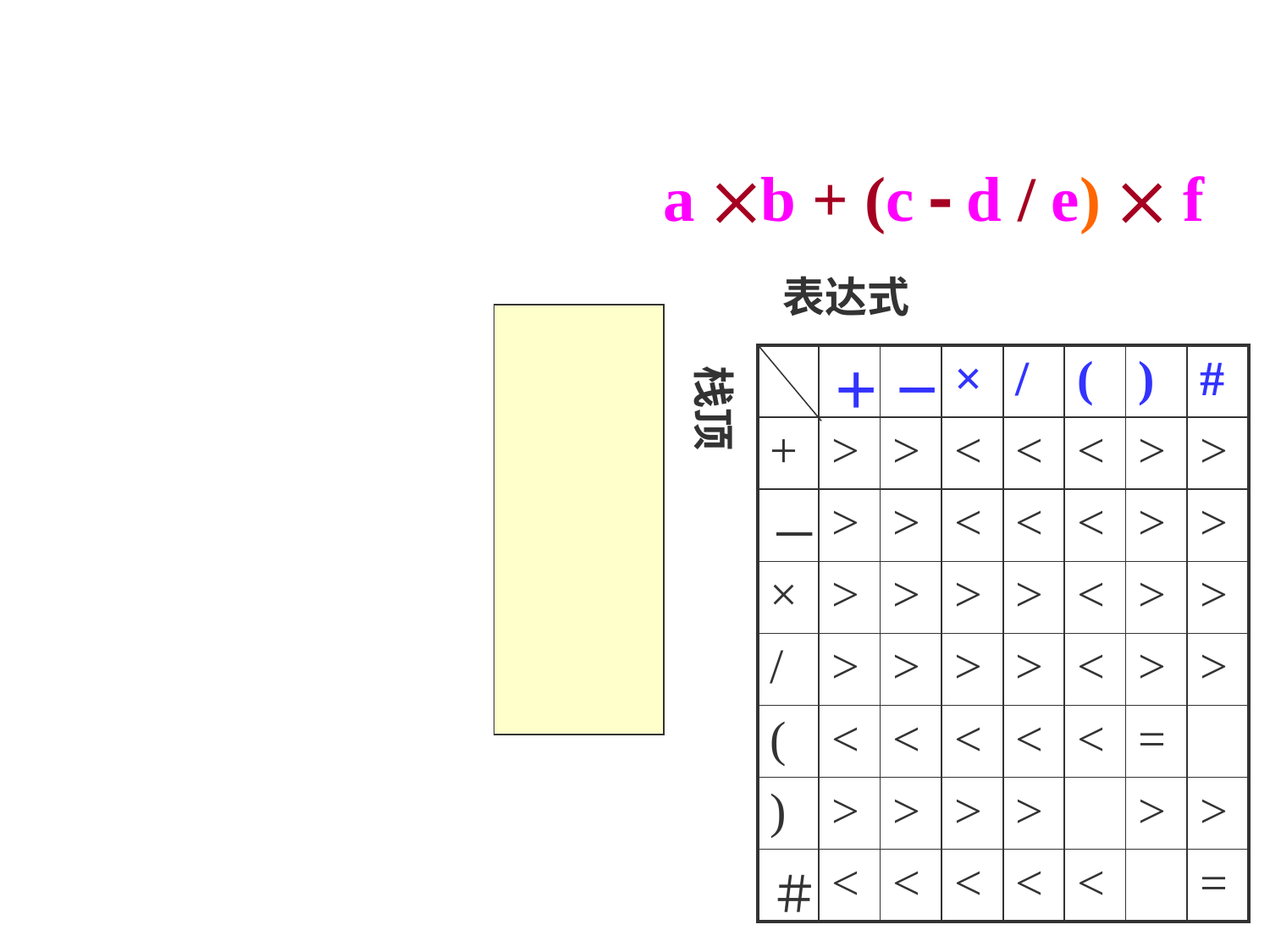

a ×b + (c − d / e) × f
表达式

|  | ＋ | － | × | / | ( | ) | # |
| --- | --- | --- | --- | --- | --- | --- | --- |
| + | > | > | < | < | < | > | > |
| － | > | > | < | < | < | > | > |
| × | > | > | > | > | < | > | > |
| / | > | > | > | > | < | > | > |
| ( | < | < | < | < | < | = |  |
| ) | > | > | > | > |  | > | > |
| ＃ | < | < | < | < | < |  | = |
栈顶